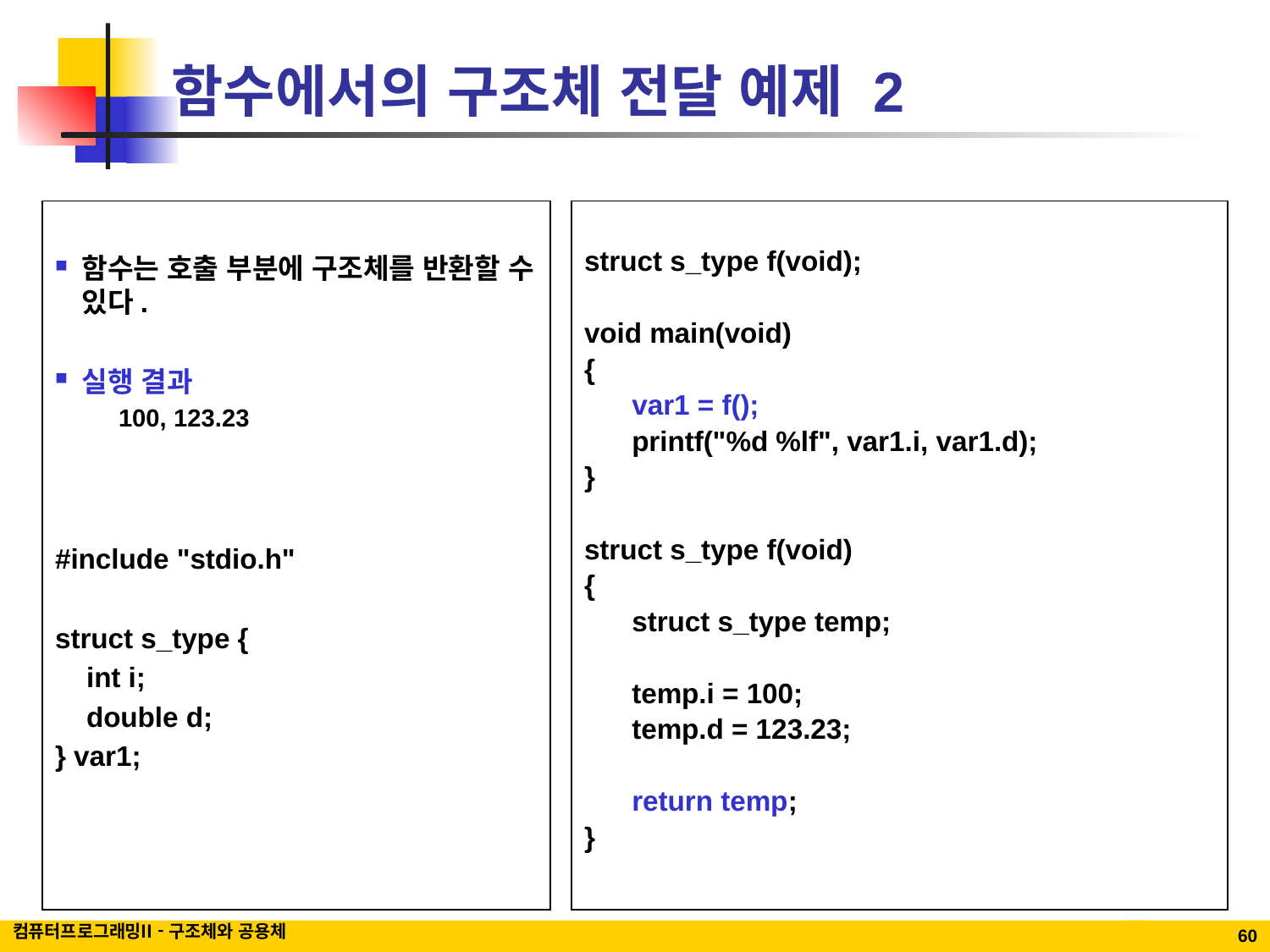

# 함수에서의 구조체 전달 예제 2

함수는 호출 부분에 구조체를 반환할 수 있다.

실행 결과
100, 123.23

#include "stdio.h"

struct s_type {
    int i;
    double d;
} var1;

struct s_type f(void);

void main(void)
{
	var1 = f();
	printf("%d %lf", var1.i, var1.d);
}

struct s_type f(void)
{
	struct s_type temp;

	temp.i = 100;
	temp.d = 123.23;

	return temp;
}
컴퓨터프로그래밍II - 구조체와 공용체
60